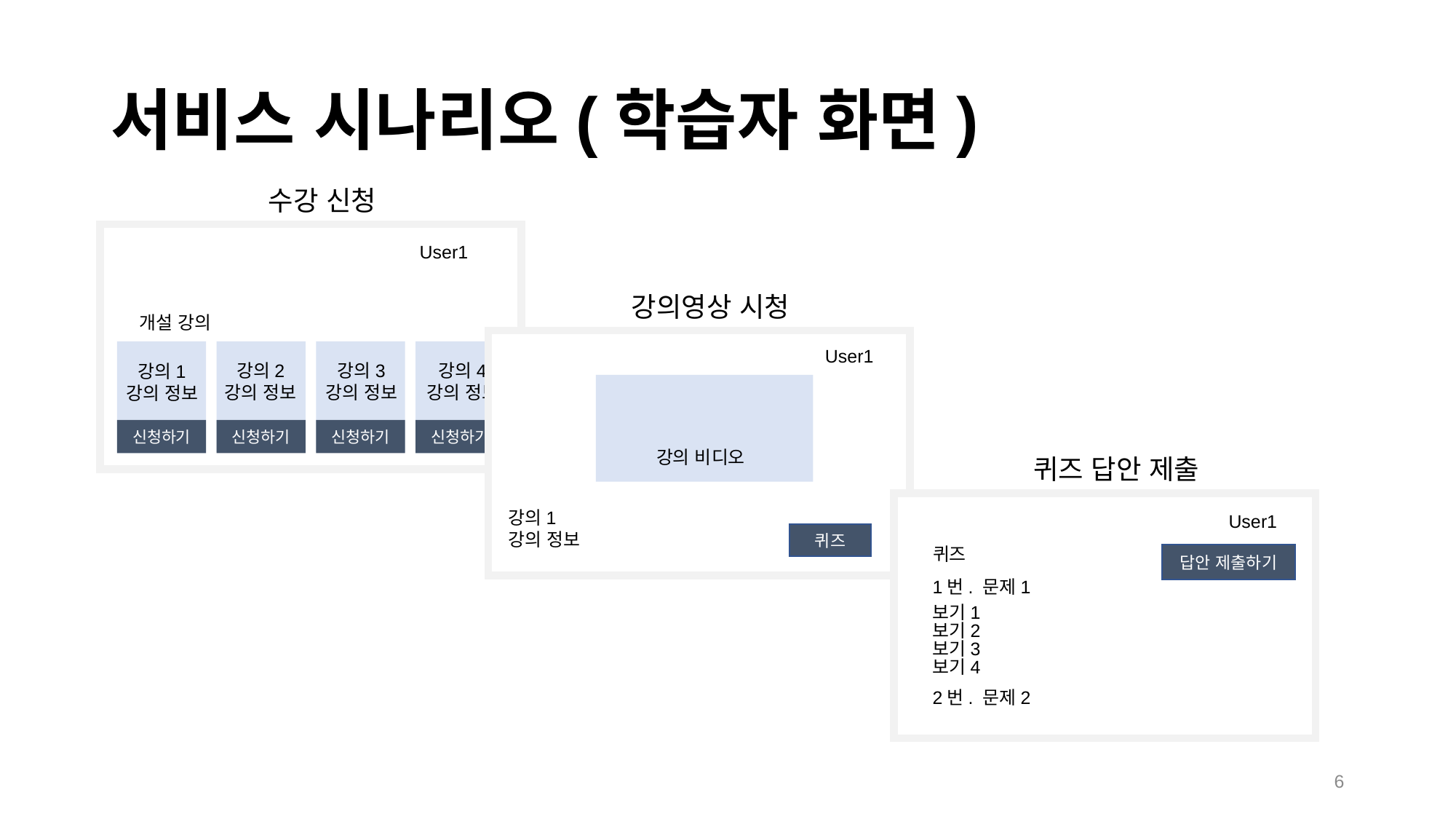

# 서비스 시나리오(학습자 화면)
수강 신청

User1
개설 강의

강의1
강의 정보
신청하기
신청하기
신청하기
신청하기
강의2
강의 정보
강의3
강의 정보
강의4
강의 정보
강의영상 시청

강의1
강의 정보
User1
강의 비디오
퀴즈
퀴즈 답안 제출

User1
퀴즈
답안 제출하기
1번. 문제1
보기1
보기2
보기3
보기4
2번. 문제2
6